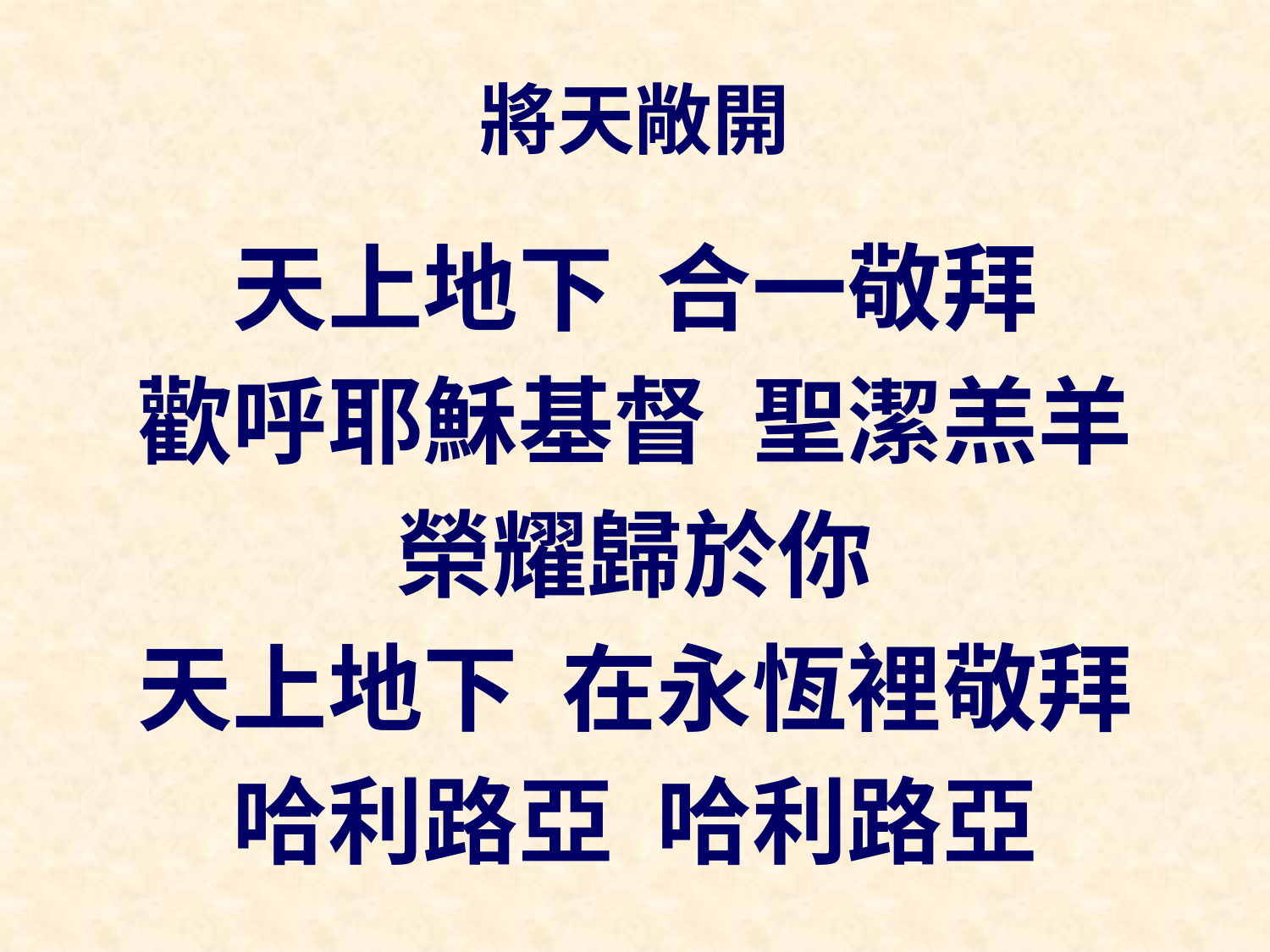

# 將天敞開
天上地下  合一敬拜
歡呼耶穌基督  聖潔羔羊
榮耀歸於你
天上地下  在永恆裡敬拜
哈利路亞  哈利路亞